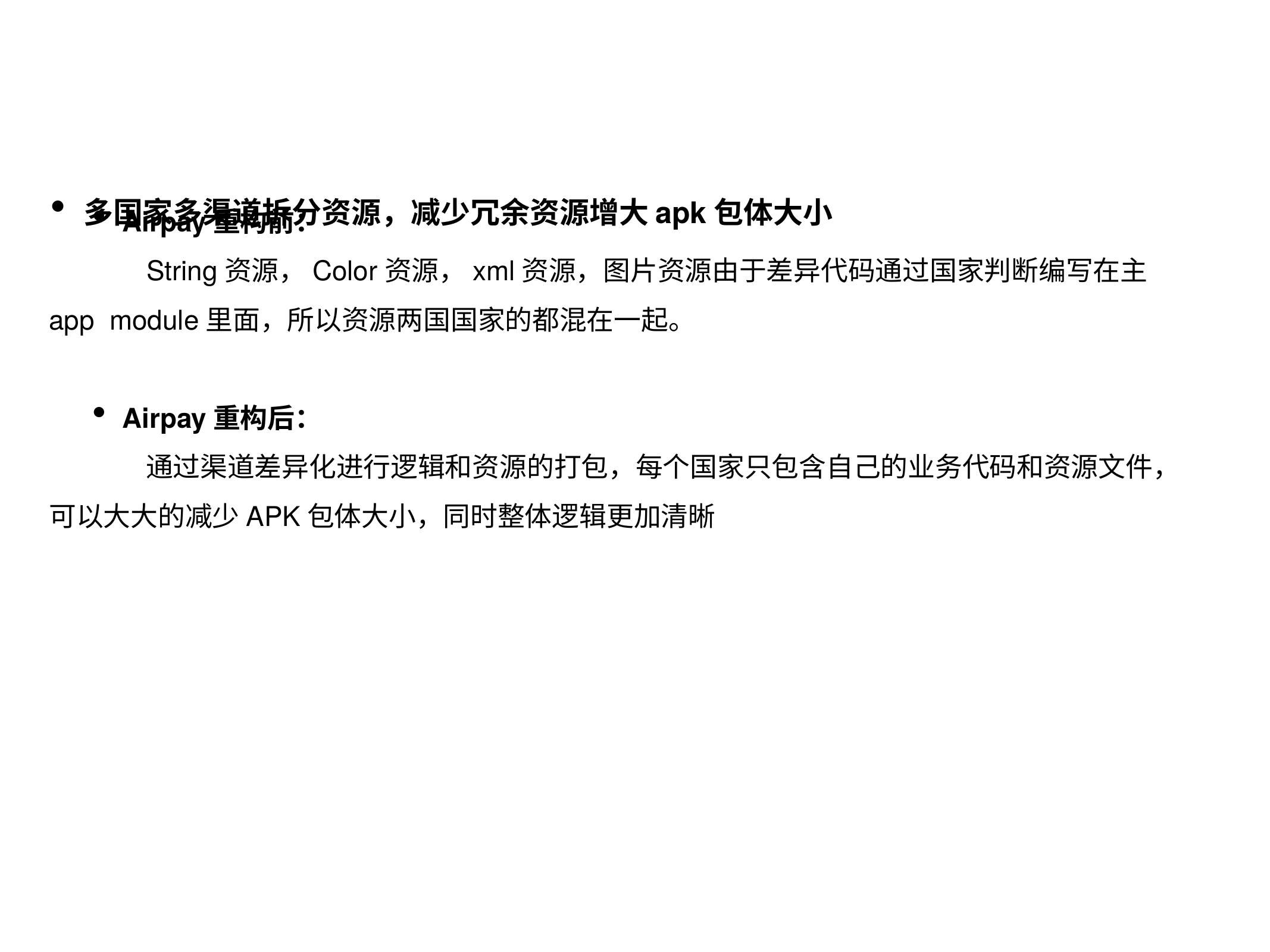

# 多国家多渠道拆分资源，减少冗余资源增大apk包体大小
Airpay重构前：
       String资源，Color资源，xml资源，图片资源由于差异代码通过国家判断编写在主app  module里面，所以资源两国国家的都混在一起。

Airpay重构后：
      通过渠道差异化进行逻辑和资源的打包，每个国家只包含自己的业务代码和资源文件，可以大大的减少APK包体大小，同时整体逻辑更加清晰